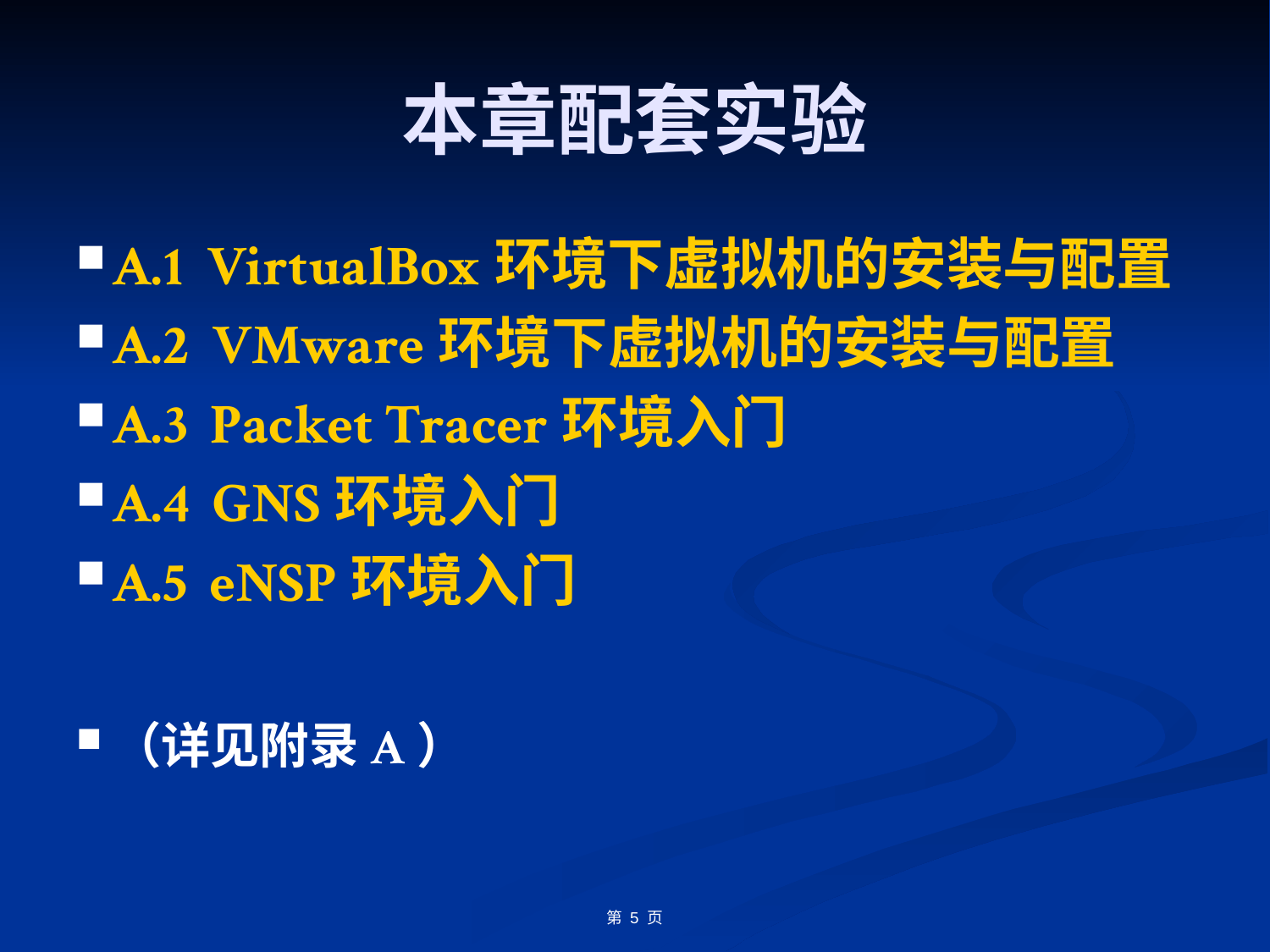

# 本章配套实验
A.1  VirtualBox环境下虚拟机的安装与配置
A.2  VMware环境下虚拟机的安装与配置
A.3  Packet Tracer环境入门
A.4  GNS环境入门
A.5  eNSP环境入门

（详见附录A）

第 5 页